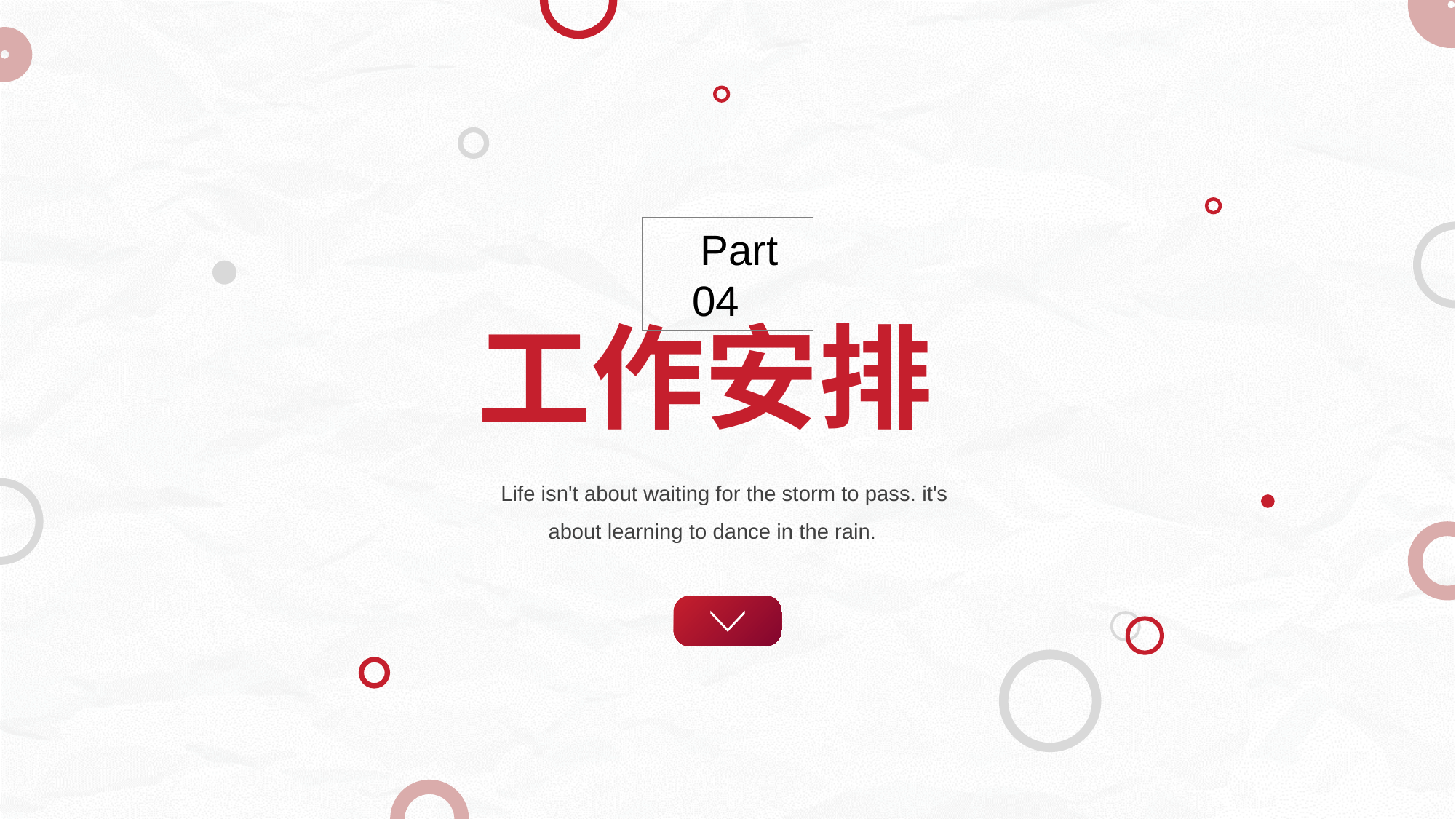

Part 04

工作安排
 Life isn't about waiting for the storm to pass. it's about learning to dance in the rain.